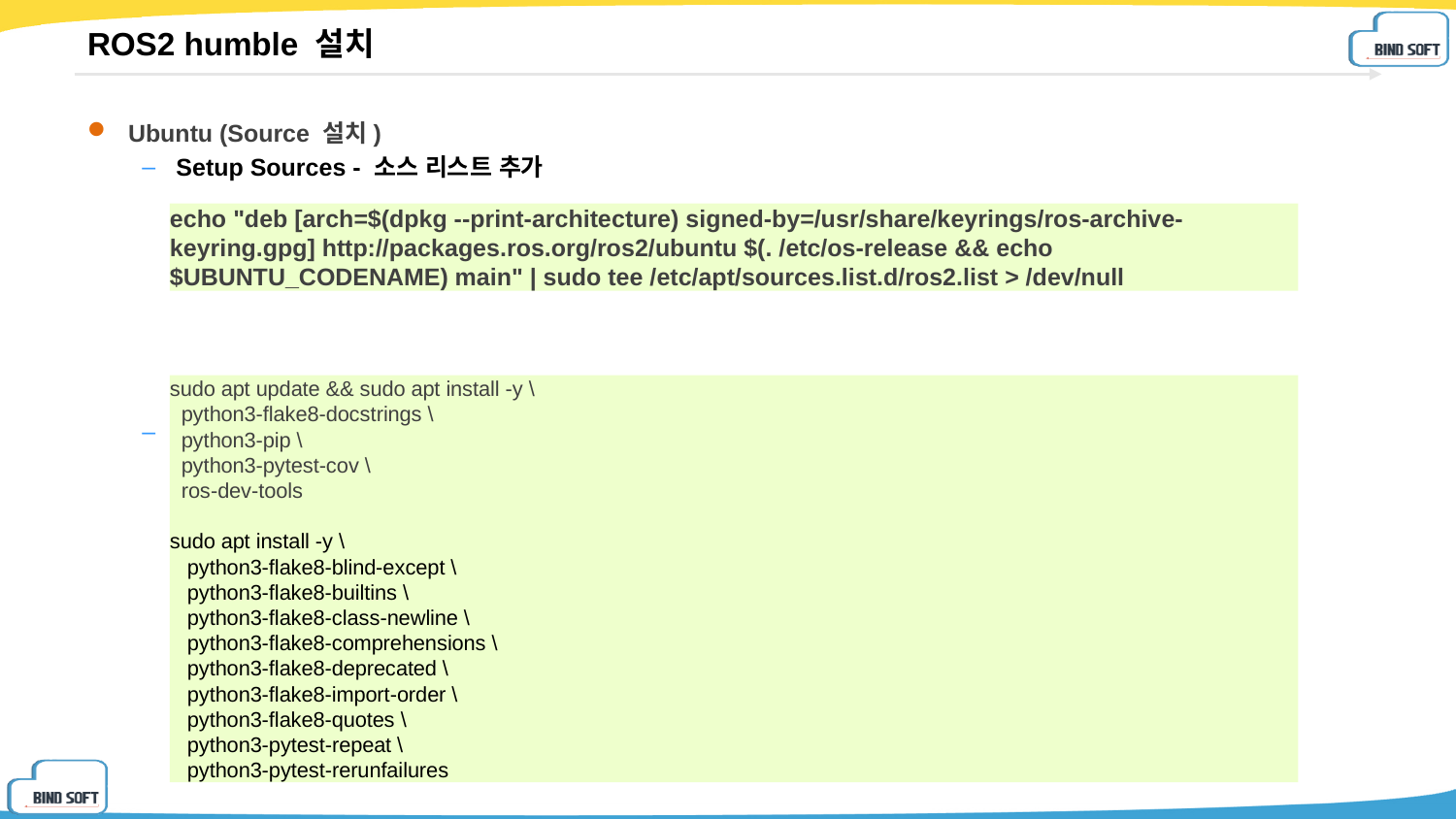

# ROS2 humble 설치
Ubuntu (Source 설치)
Setup Sources - 소스 리스트 추가

Install common 패키지

echo "deb [arch=$(dpkg --print-architecture) signed-by=/usr/share/keyrings/ros-archive-keyring.gpg] http://packages.ros.org/ros2/ubuntu $(. /etc/os-release && echo $UBUNTU_CODENAME) main" | sudo tee /etc/apt/sources.list.d/ros2.list > /dev/null
sudo apt update && sudo apt install -y \
  python3-flake8-docstrings \
  python3-pip \
  python3-pytest-cov \
  ros-dev-tools

sudo apt install -y \
   python3-flake8-blind-except \
   python3-flake8-builtins \
   python3-flake8-class-newline \
   python3-flake8-comprehensions \
   python3-flake8-deprecated \
   python3-flake8-import-order \
   python3-flake8-quotes \
   python3-pytest-repeat \
   python3-pytest-rerunfailures